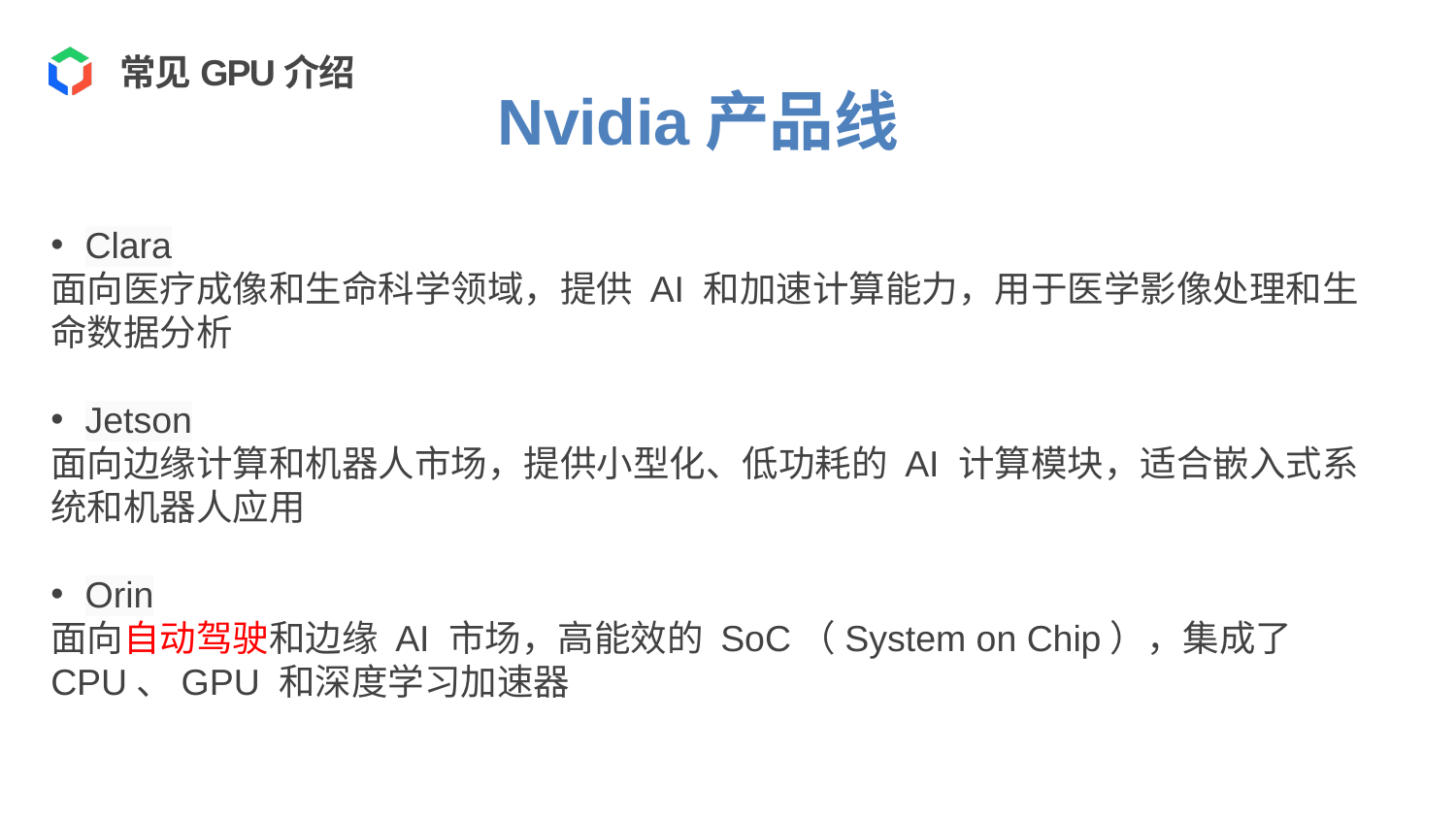

# 常见GPU介绍
Nvidia产品线
Clara
面向医疗成像和生命科学领域，提供 AI 和加速计算能力，用于医学影像处理和生命数据分析

Jetson
面向边缘计算和机器人市场，提供小型化、低功耗的 AI 计算模块，适合嵌入式系统和机器人应用

Orin
面向自动驾驶和边缘 AI 市场，高能效的 SoC（System on Chip），集成了 CPU、GPU 和深度学习加速器